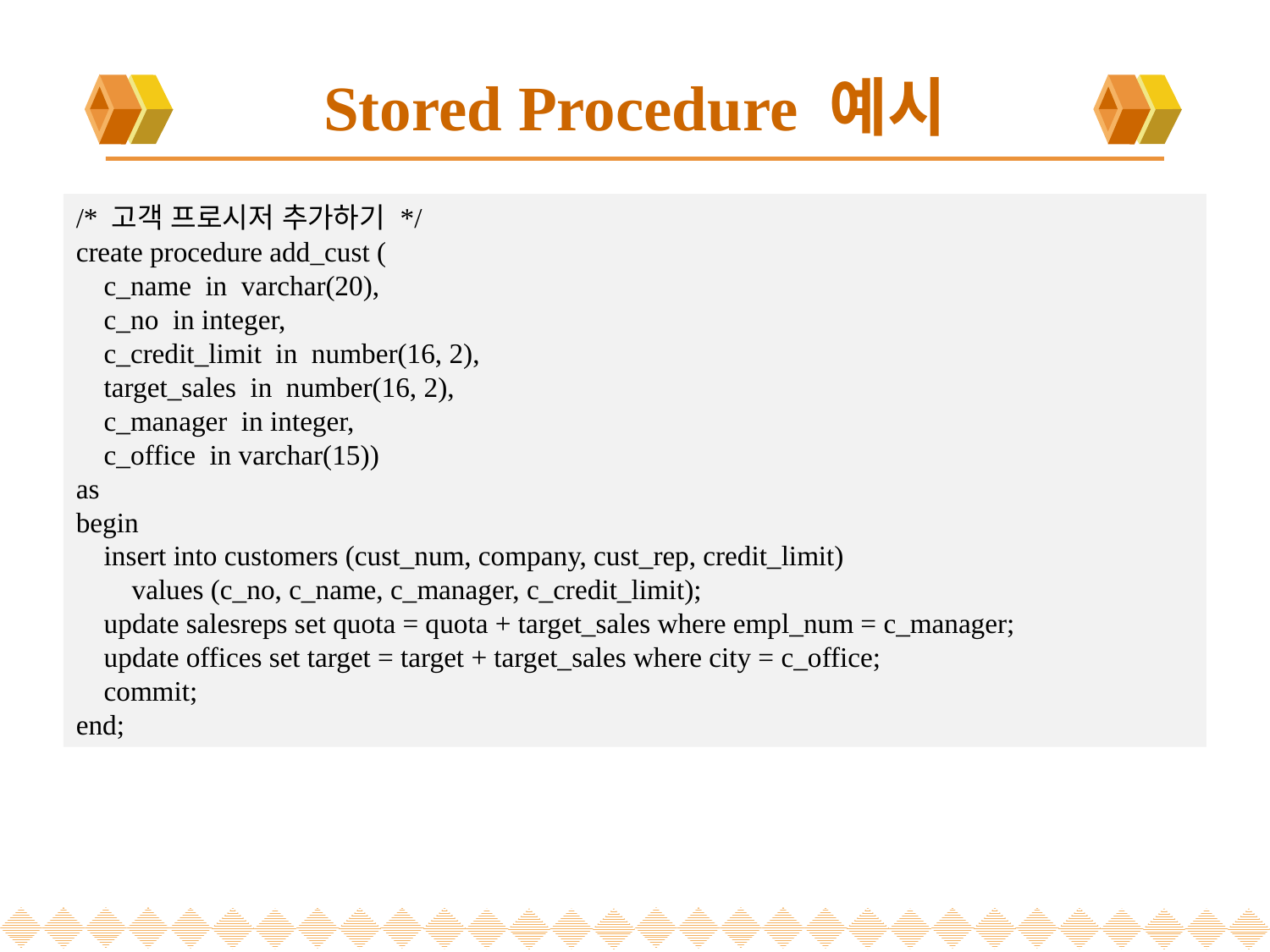

# Stored Procedure 예시
/* 고객 프로시저 추가하기 */
create procedure add_cust (
    c_name  in  varchar(20),
    c_no  in integer,
    c_credit_limit  in  number(16, 2),
    target_sales  in  number(16, 2),
    c_manager  in integer,
    c_office  in varchar(15))
as
begin
    insert into customers (cust_num, company, cust_rep, credit_limit)
        values (c_no, c_name, c_manager, c_credit_limit);
    update salesreps set quota = quota + target_sales where empl_num = c_manager;
    update offices set target = target + target_sales where city = c_office;
    commit;
end;